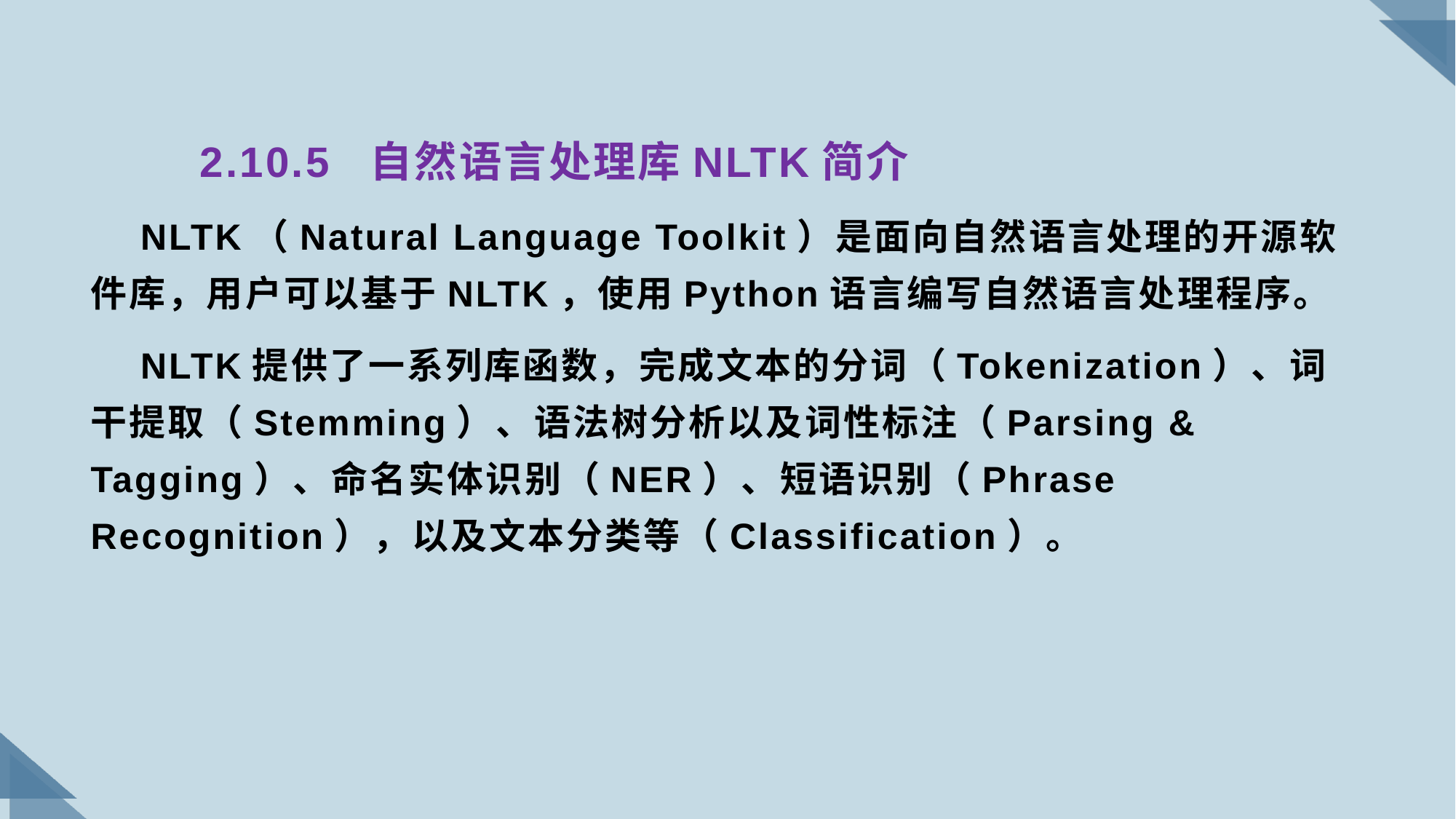

2.10.5  自然语言处理库NLTK简介
    NLTK（Natural Language Toolkit）是面向自然语言处理的开源软件库，用户可以基于NLTK，使用Python语言编写自然语言处理程序。
    NLTK提供了一系列库函数，完成文本的分词（Tokenization）、词干提取（Stemming）、语法树分析以及词性标注（Parsing & Tagging）、命名实体识别（NER）、短语识别（Phrase Recognition），以及文本分类等（Classification）。